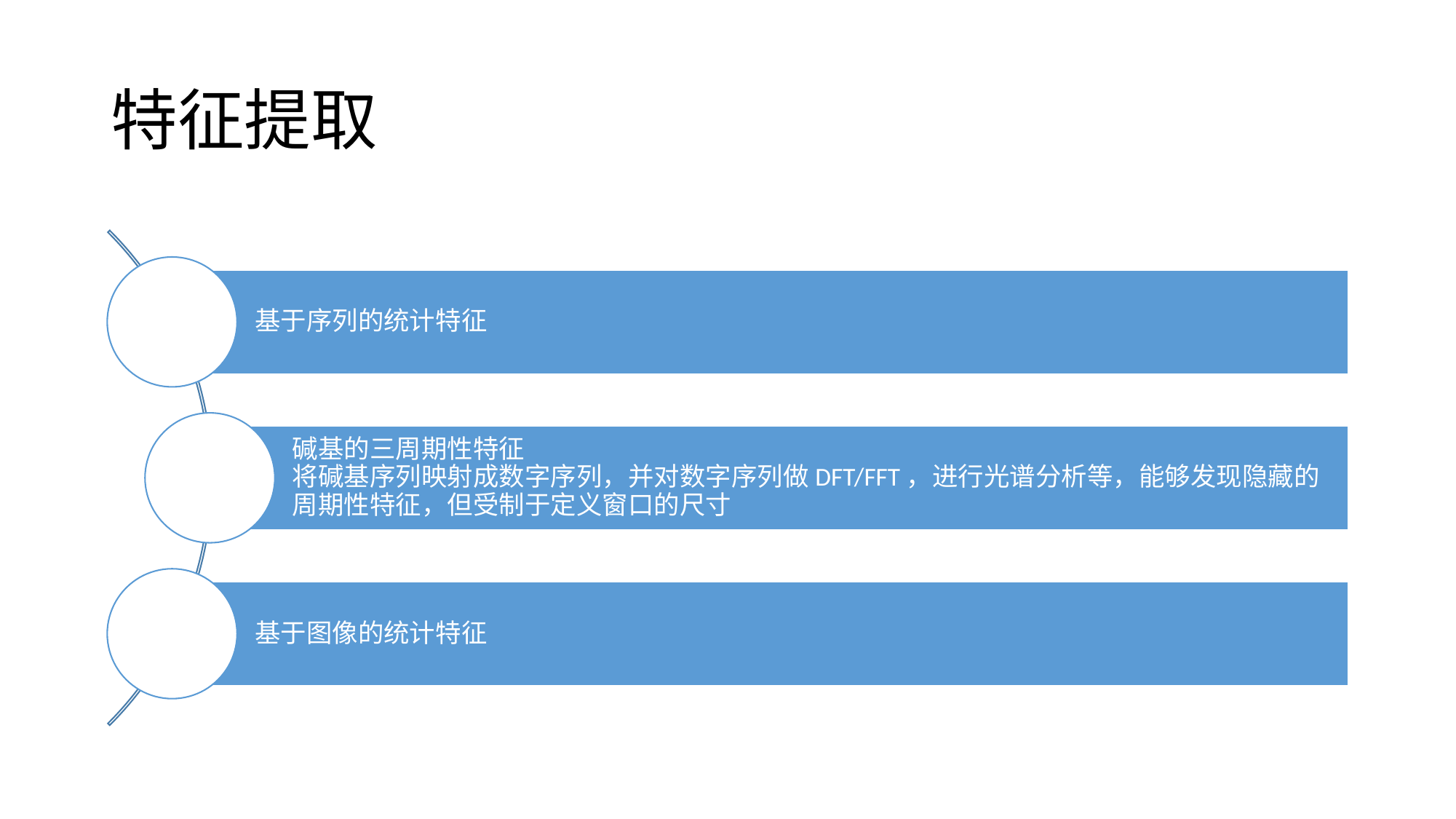

# 特征提取
基于序列的统计特征
碱基的三周期性特征
将碱基序列映射成数字序列，并对数字序列做DFT/FFT，进行光谱分析等，能够发现隐藏的周期性特征，但受制于定义窗口的尺寸
基于图像的统计特征